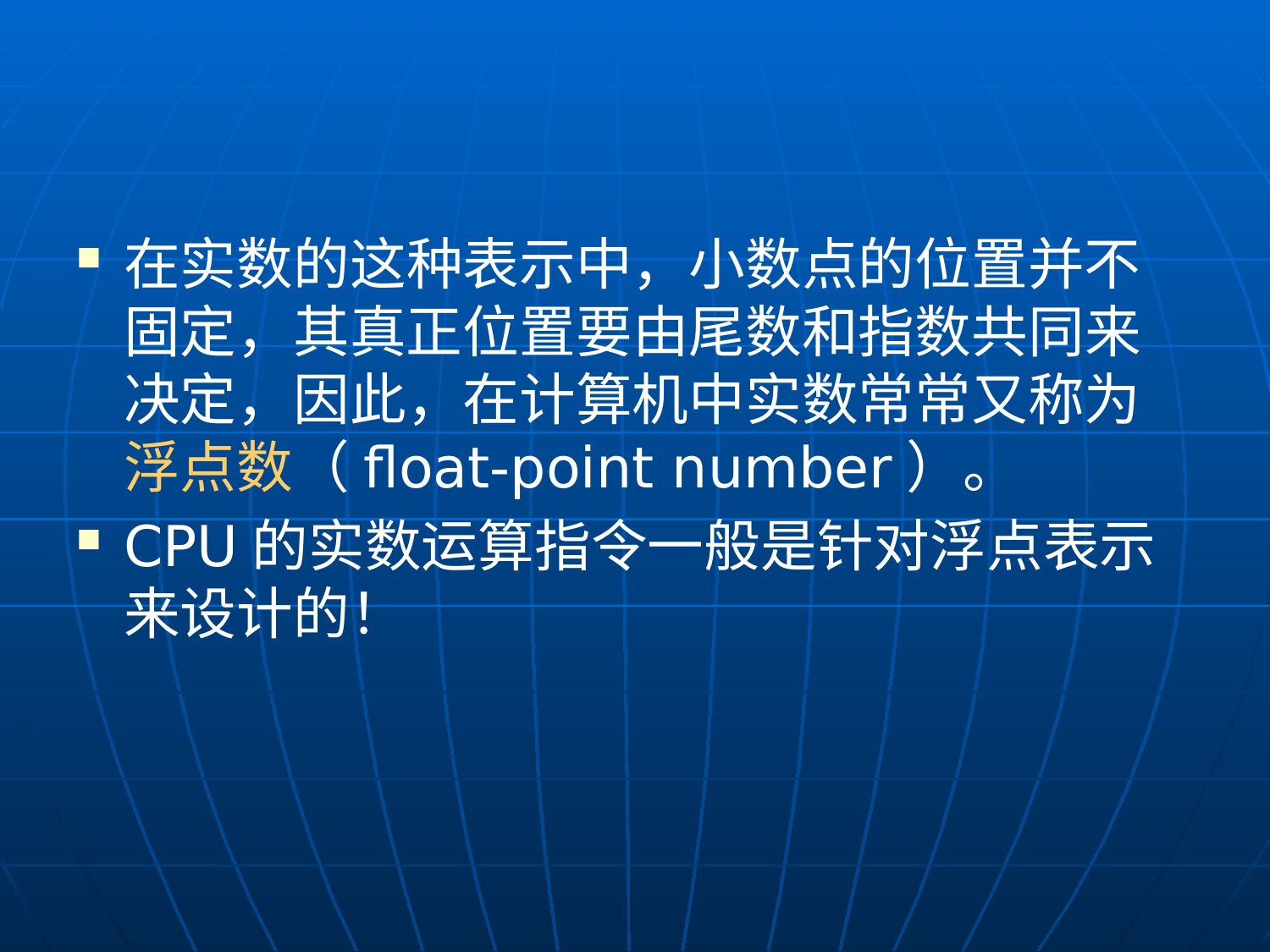

#
在实数的这种表示中，小数点的位置并不固定，其真正位置要由尾数和指数共同来决定，因此，在计算机中实数常常又称为浮点数（float-point number）。
CPU的实数运算指令一般是针对浮点表示来设计的！